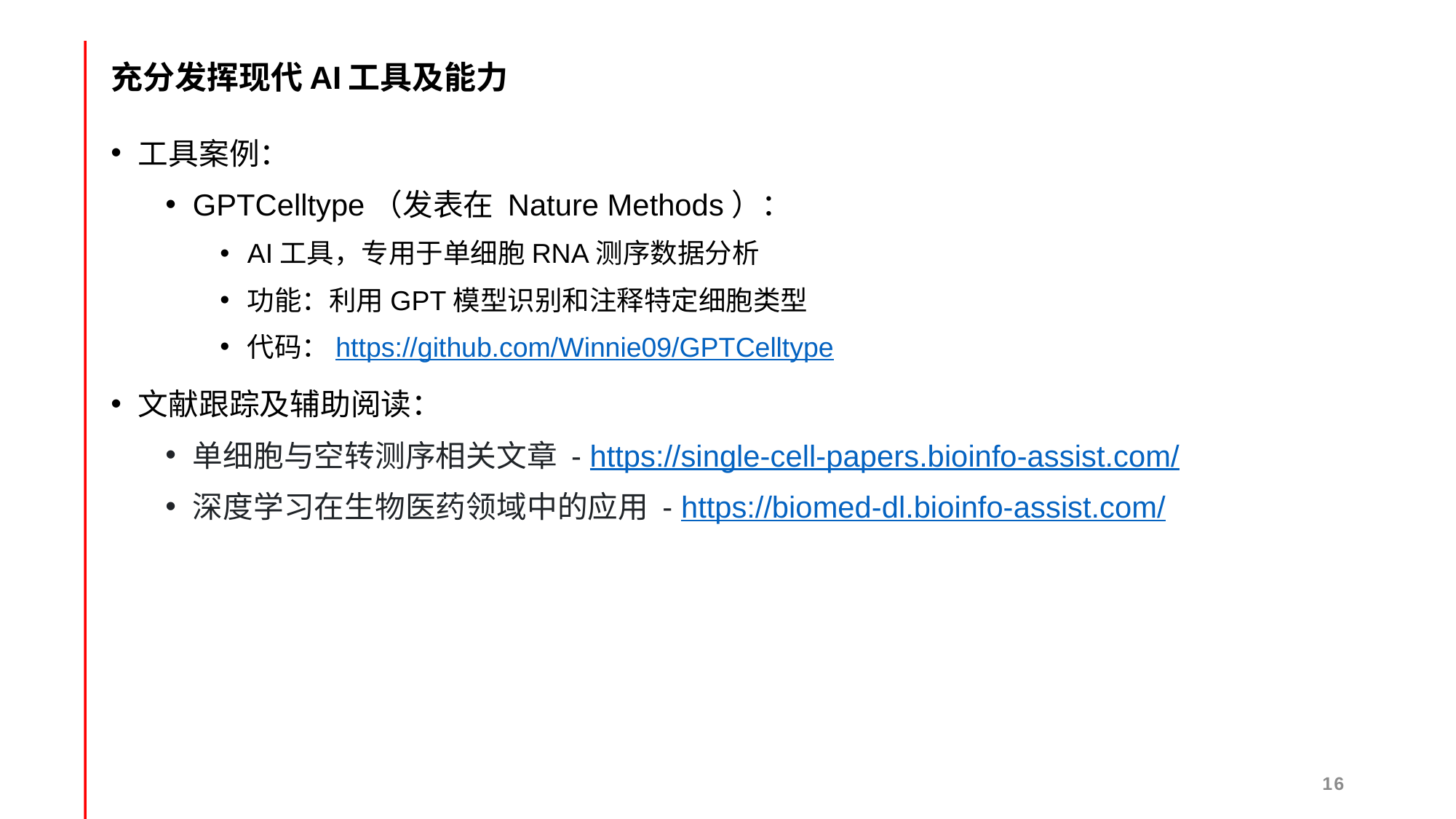

# 充分发挥现代AI工具及能力
工具案例：
GPTCelltype（发表在 Nature Methods）：
AI工具，专用于单细胞RNA测序数据分析
功能：利用GPT模型识别和注释特定细胞类型
代码：https://github.com/Winnie09/GPTCelltype
文献跟踪及辅助阅读：
单细胞与空转测序相关文章 - https://single-cell-papers.bioinfo-assist.com/
深度学习在生物医药领域中的应用 - https://biomed-dl.bioinfo-assist.com/

16